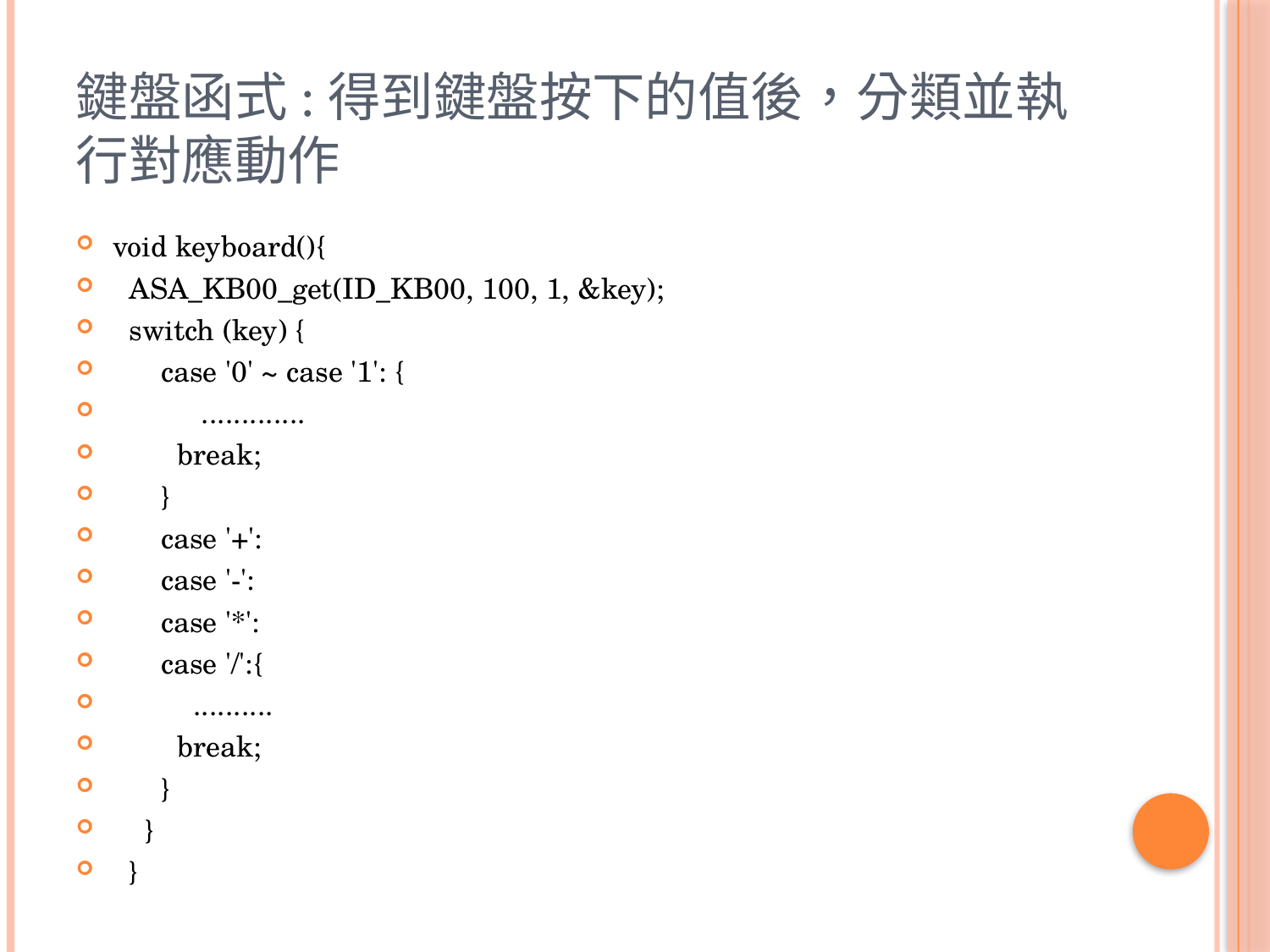

# 鍵盤函式:得到鍵盤按下的值後，分類並執行對應動作
void keyboard(){
  ASA_KB00_get(ID_KB00, 100, 1, &key);
  switch (key) {
      case '0' ~ case '1': {
           .............
        break;
      }
      case '+':
      case '-':
      case '*':
      case '/':{
          ..........
        break;
      }
    }
  }